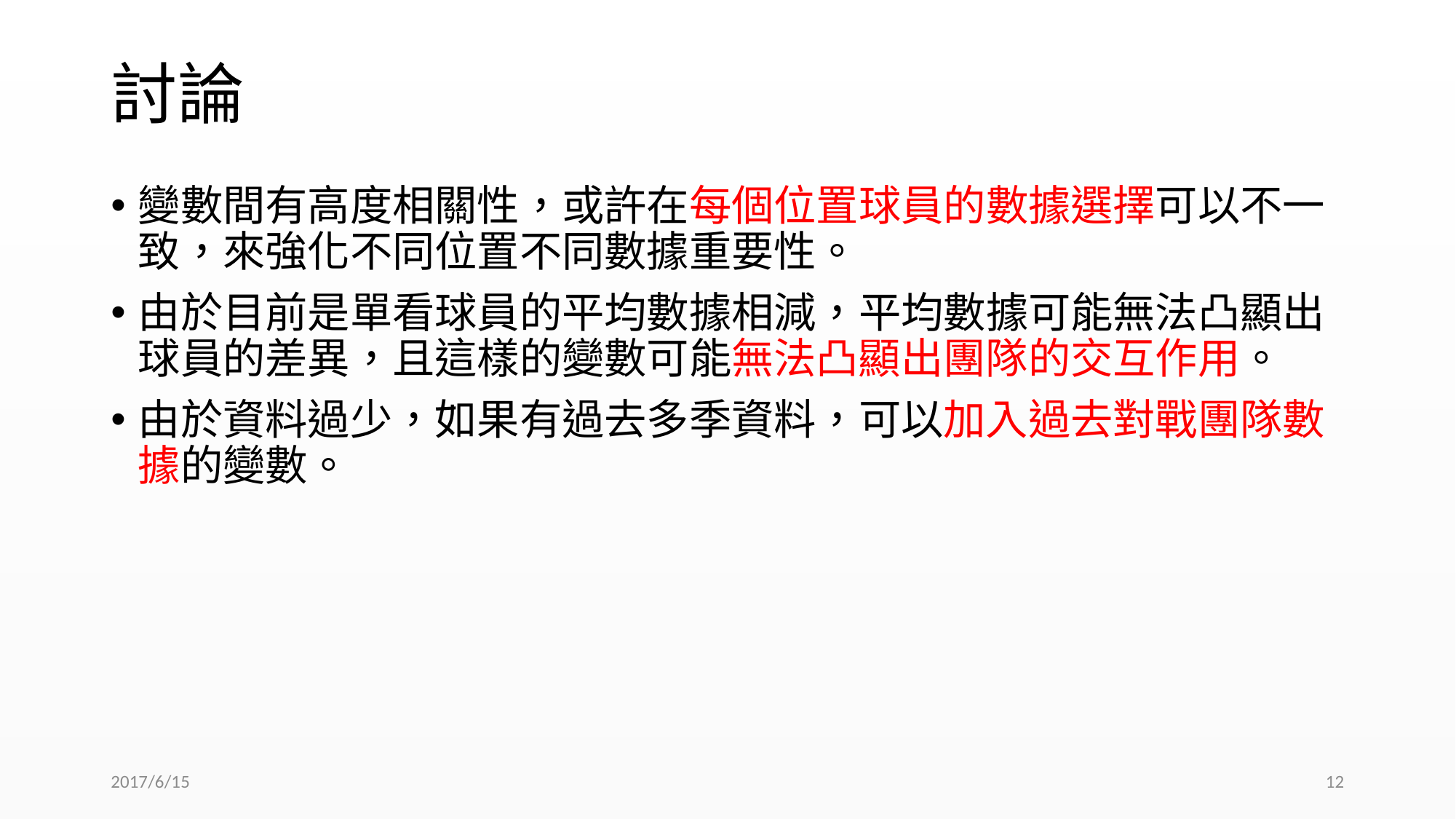

# 討論
變數間有高度相關性，或許在每個位置球員的數據選擇可以不一致，來強化不同位置不同數據重要性。
由於目前是單看球員的平均數據相減，平均數據可能無法凸顯出球員的差異，且這樣的變數可能無法凸顯出團隊的交互作用。
由於資料過少，如果有過去多季資料，可以加入過去對戰團隊數據的變數。
2017/6/15
12